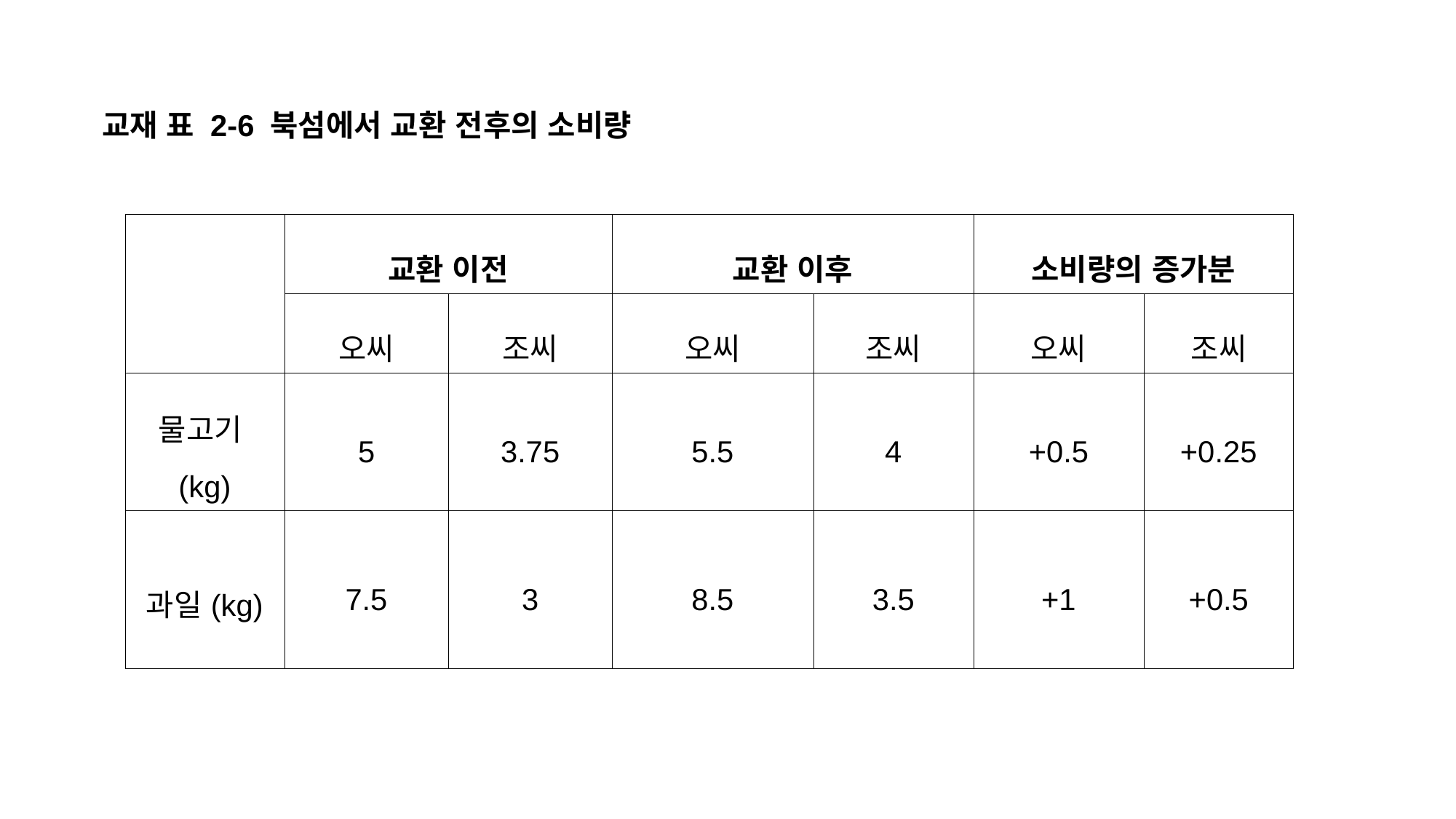

교재 표 2-6 북섬에서 교환 전후의 소비량
|  | 교환 이전 |  | 교환 이후 |  | 소비량의 증가분 |  |
| --- | --- | --- | --- | --- | --- | --- |
|  | 오씨 | 조씨 | 오씨 | 조씨 | 오씨 | 조씨 |
| 물고기(kg) | 5 | 3.75 | 5.5 | 4 | +0.5 | +0.25 |
| 과일(kg) | 7.5 | 3 | 8.5 | 3.5 | +1 | +0.5 |